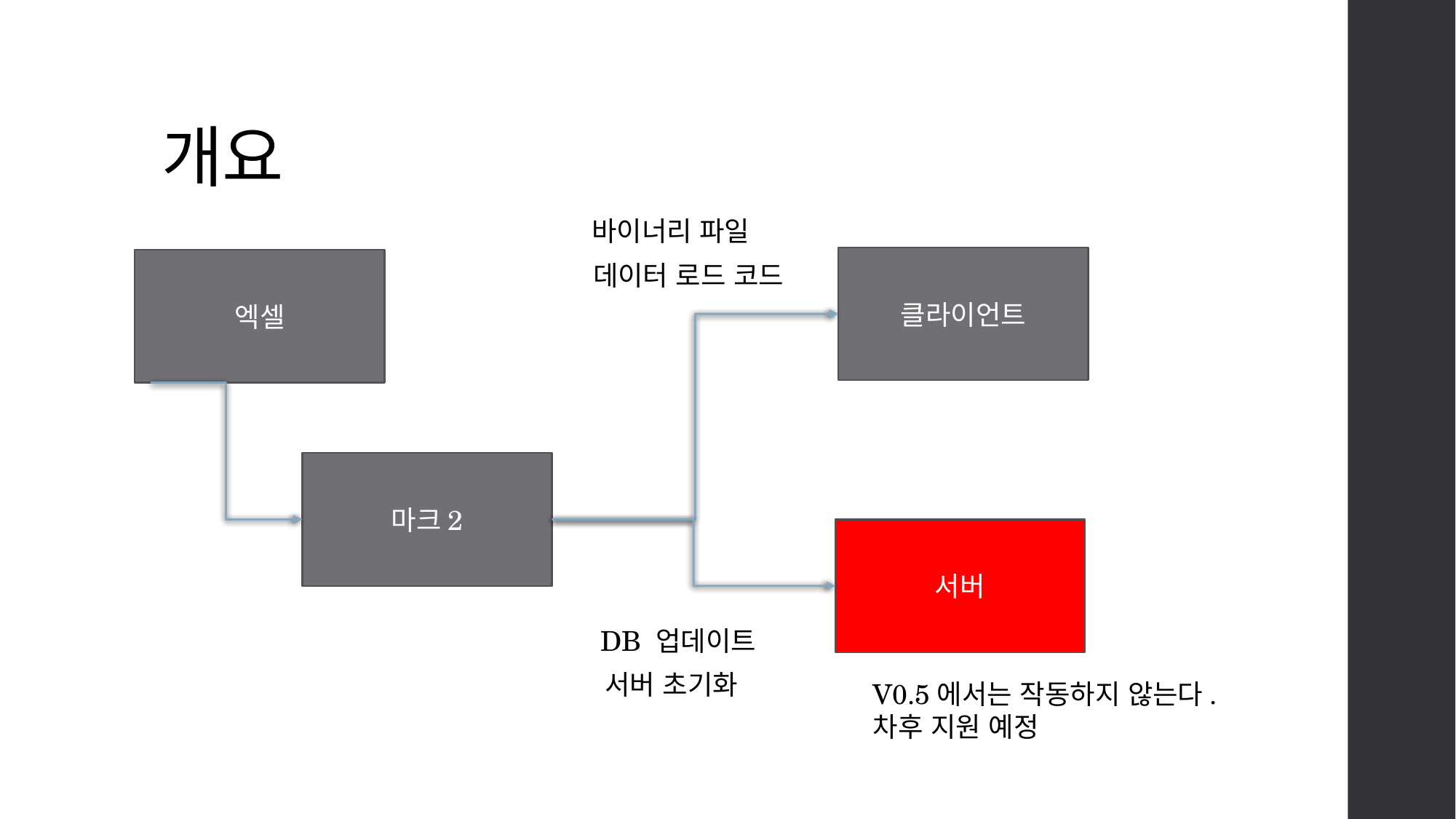

# 개요
바이너리 파일
클라이언트
엑셀
데이터 로드 코드
마크2
서버
DB 업데이트
서버 초기화
V0.5에서는 작동하지 않는다.
차후 지원 예정